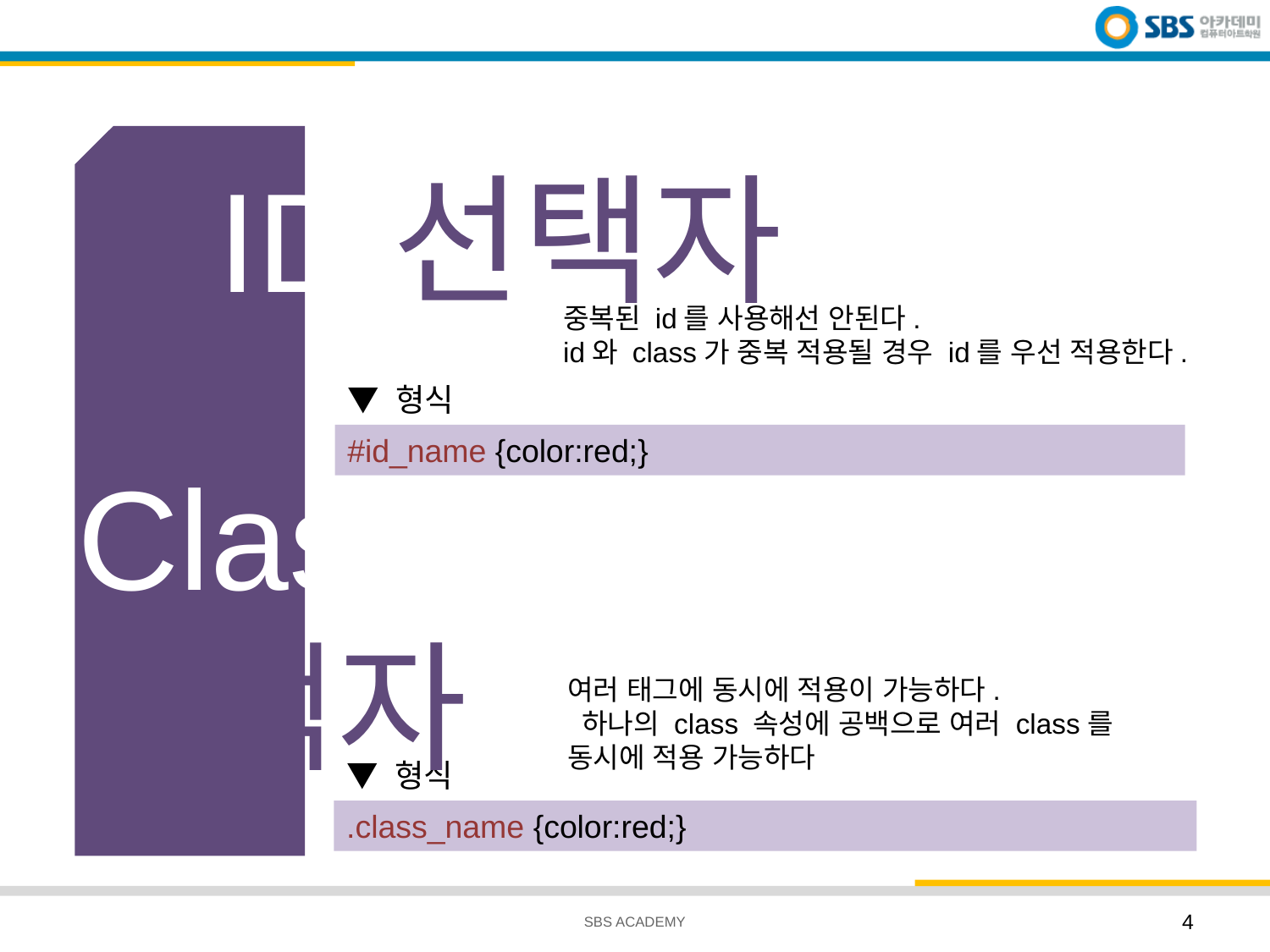

# ID선택자
중복된 id를 사용해선 안된다.
id와 class가 중복 적용될 경우 id를 우선 적용한다.
▼ 형식
#id_name {color:red;}
Class선택자
여러 태그에 동시에 적용이 가능하다.
 하나의 class 속성에 공백으로 여러 class를 동시에 적용 가능하다
▼ 형식
.class_name {color:red;}
SBS ACADEMY
4